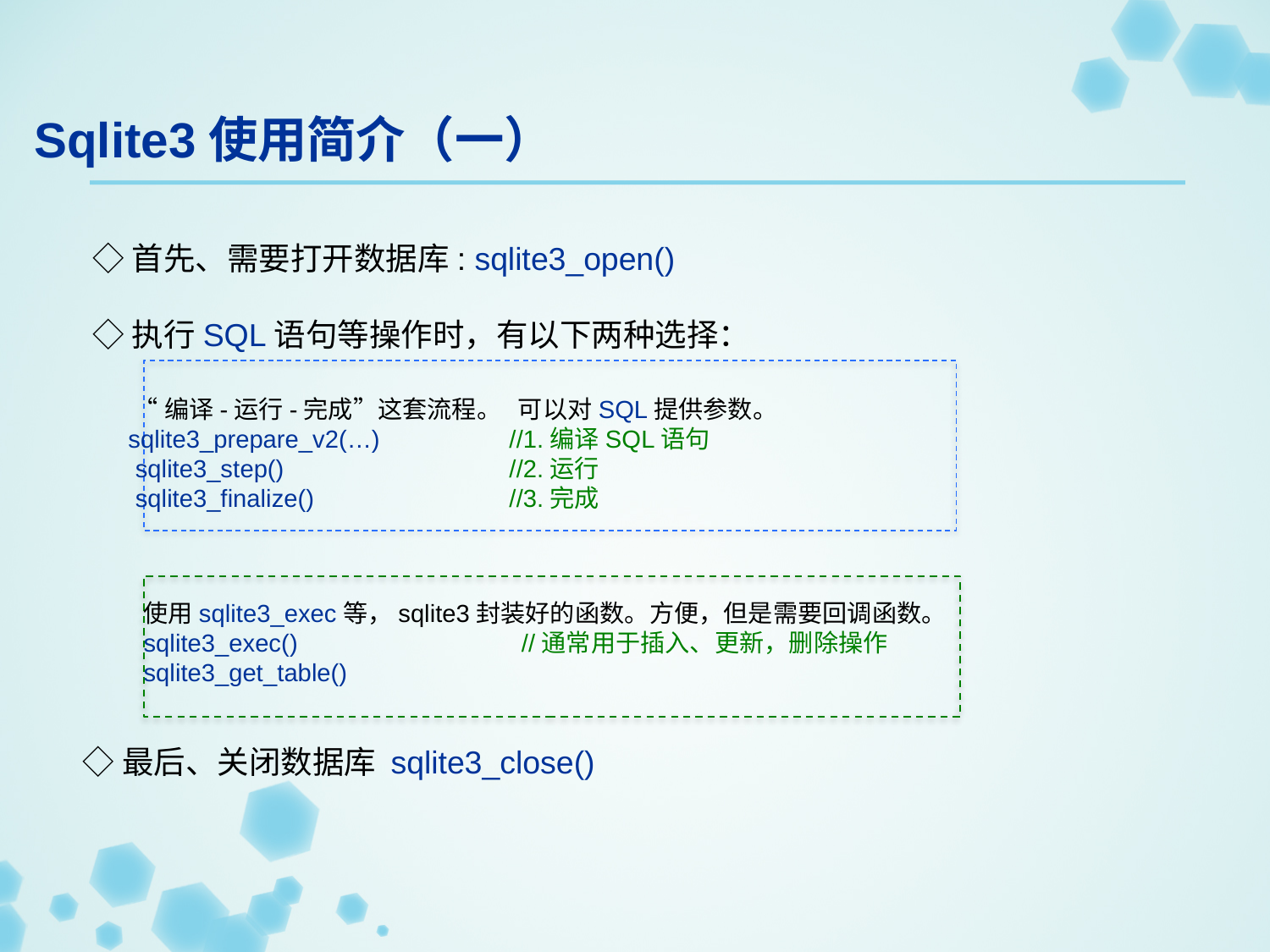

Sqlite3使用简介（一）
◇首先、需要打开数据库: sqlite3_open()

◇执行SQL语句等操作时，有以下两种选择：

 “编译-运行-完成”这套流程。   可以对SQL提供参数。
sqlite3_prepare_v2(…)		//1.编译SQL语句
 sqlite3_step()		//2.运行
 sqlite3_finalize()		//3.完成

使用sqlite3_exec等，sqlite3封装好的函数。方便，但是需要回调函数。
sqlite3_exec()                                //通常用于插入、更新，删除操作
sqlite3_get_table()
◇最后、关闭数据库 sqlite3_close()